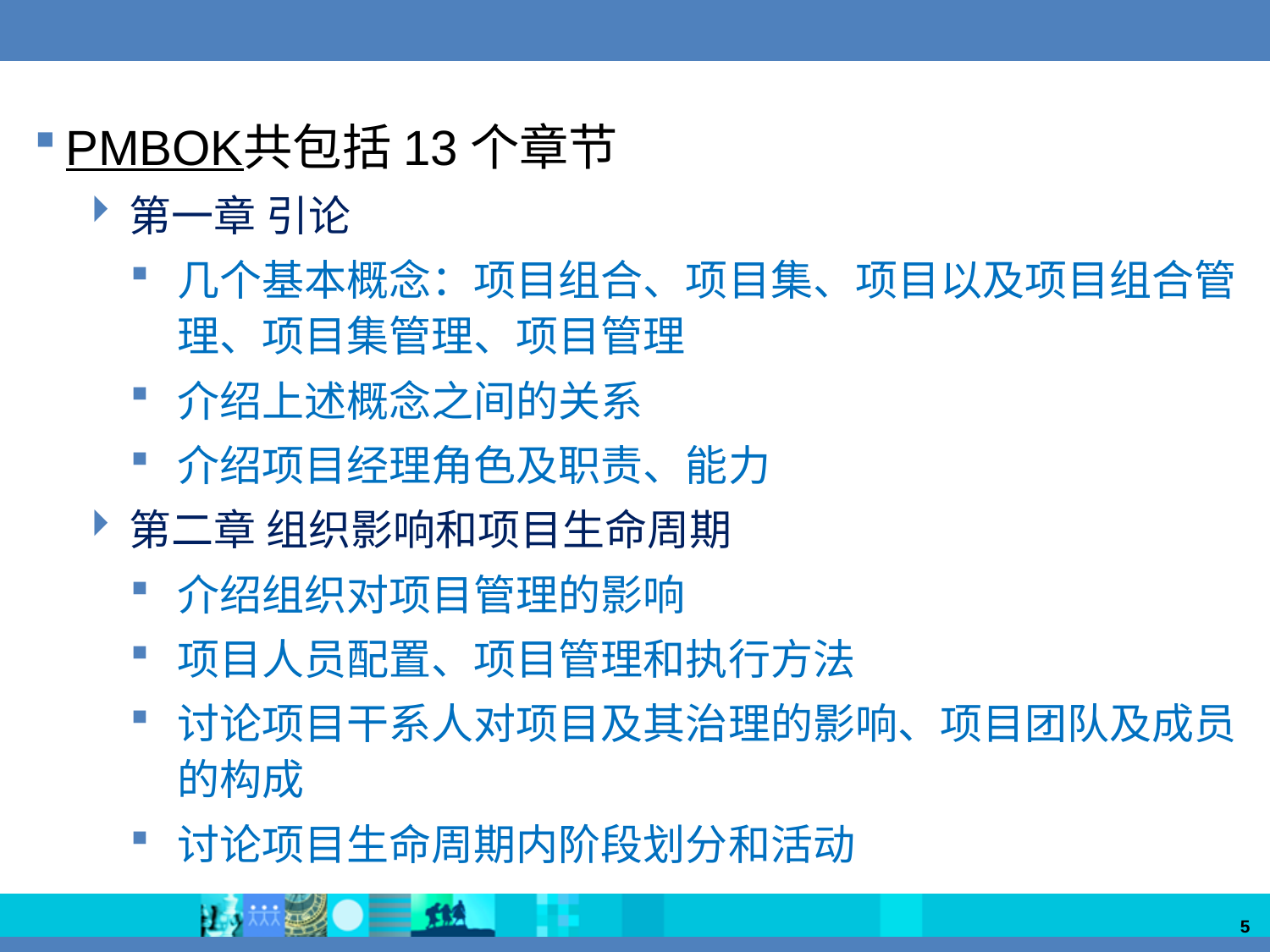

PMBOK共包括13个章节
第一章 引论
几个基本概念：项目组合、项目集、项目以及项目组合管理、项目集管理、项目管理
介绍上述概念之间的关系
介绍项目经理角色及职责、能力
第二章 组织影响和项目生命周期
介绍组织对项目管理的影响
项目人员配置、项目管理和执行方法
讨论项目干系人对项目及其治理的影响、项目团队及成员的构成
讨论项目生命周期内阶段划分和活动
5